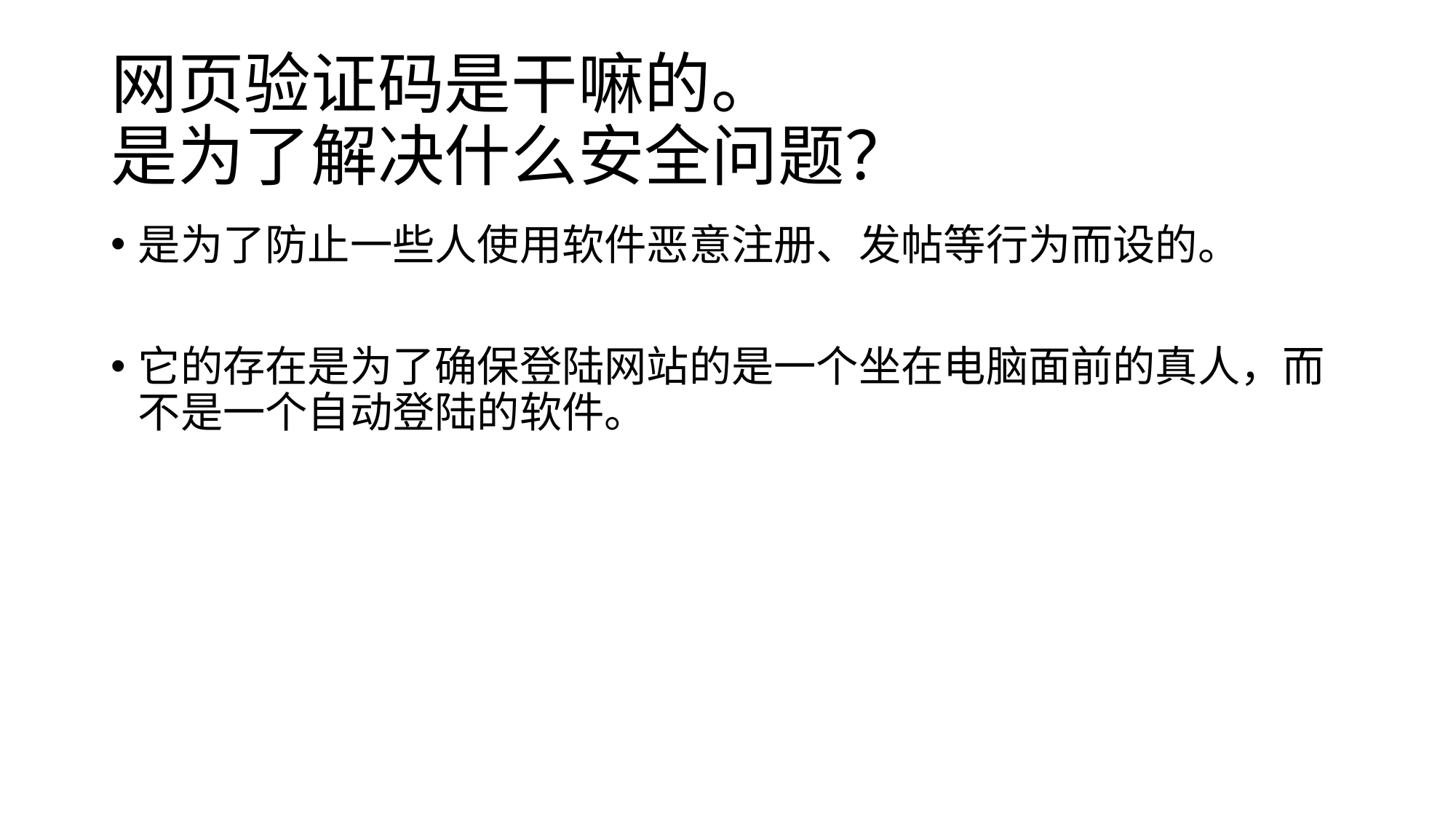

# 网页验证码是干嘛的。 是为了解决什么安全问题？
是为了防止一些人使用软件恶意注册、发帖等行为而设的。

它的存在是为了确保登陆网站的是一个坐在电脑面前的真人，而不是一个自动登陆的软件。